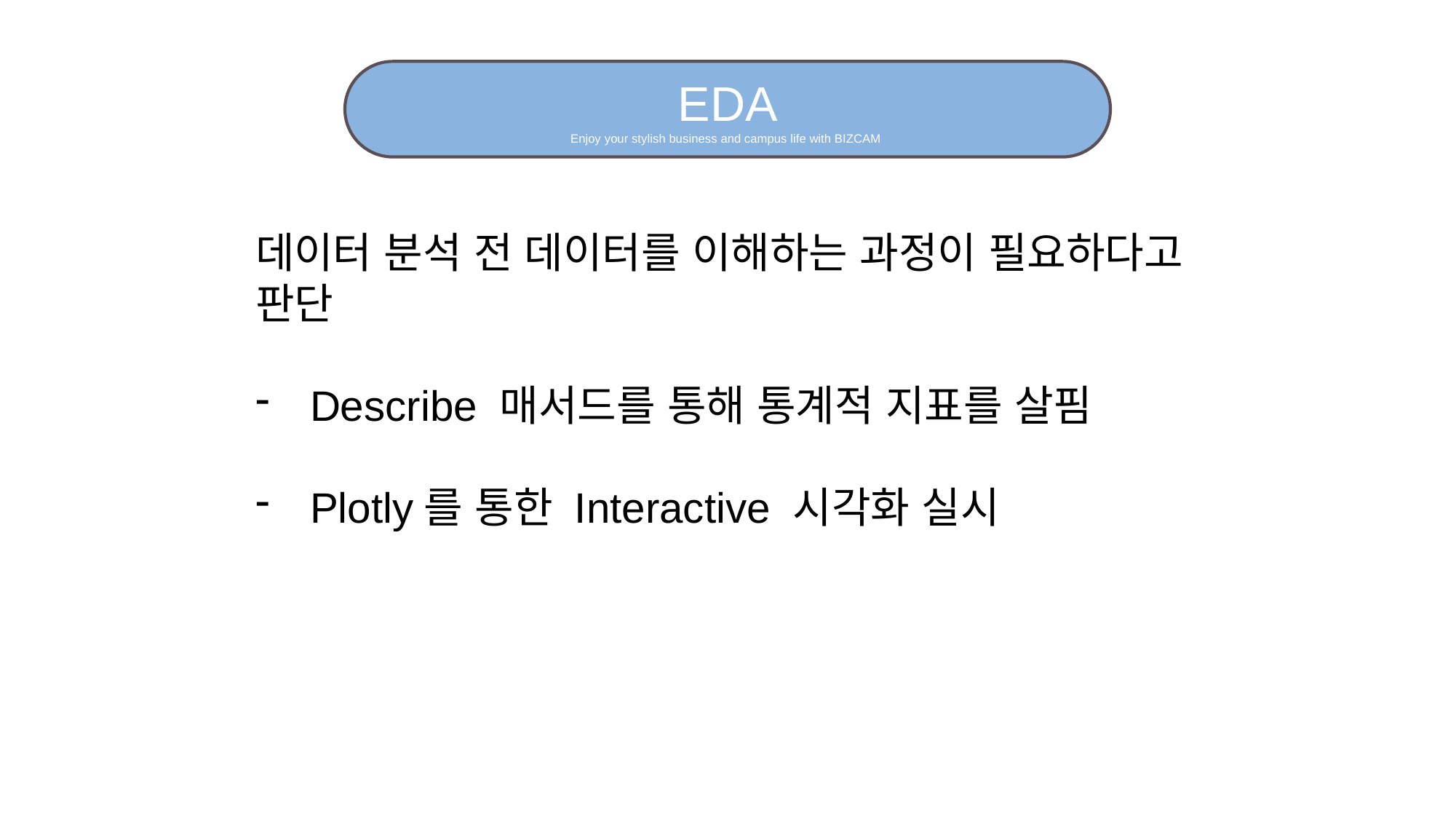

EDA
Enjoy your stylish business and campus life with BIZCAM
데이터 분석 전 데이터를 이해하는 과정이 필요하다고 판단

Describe 매서드를 통해 통계적 지표를 살핌

Plotly를 통한 Interactive 시각화 실시